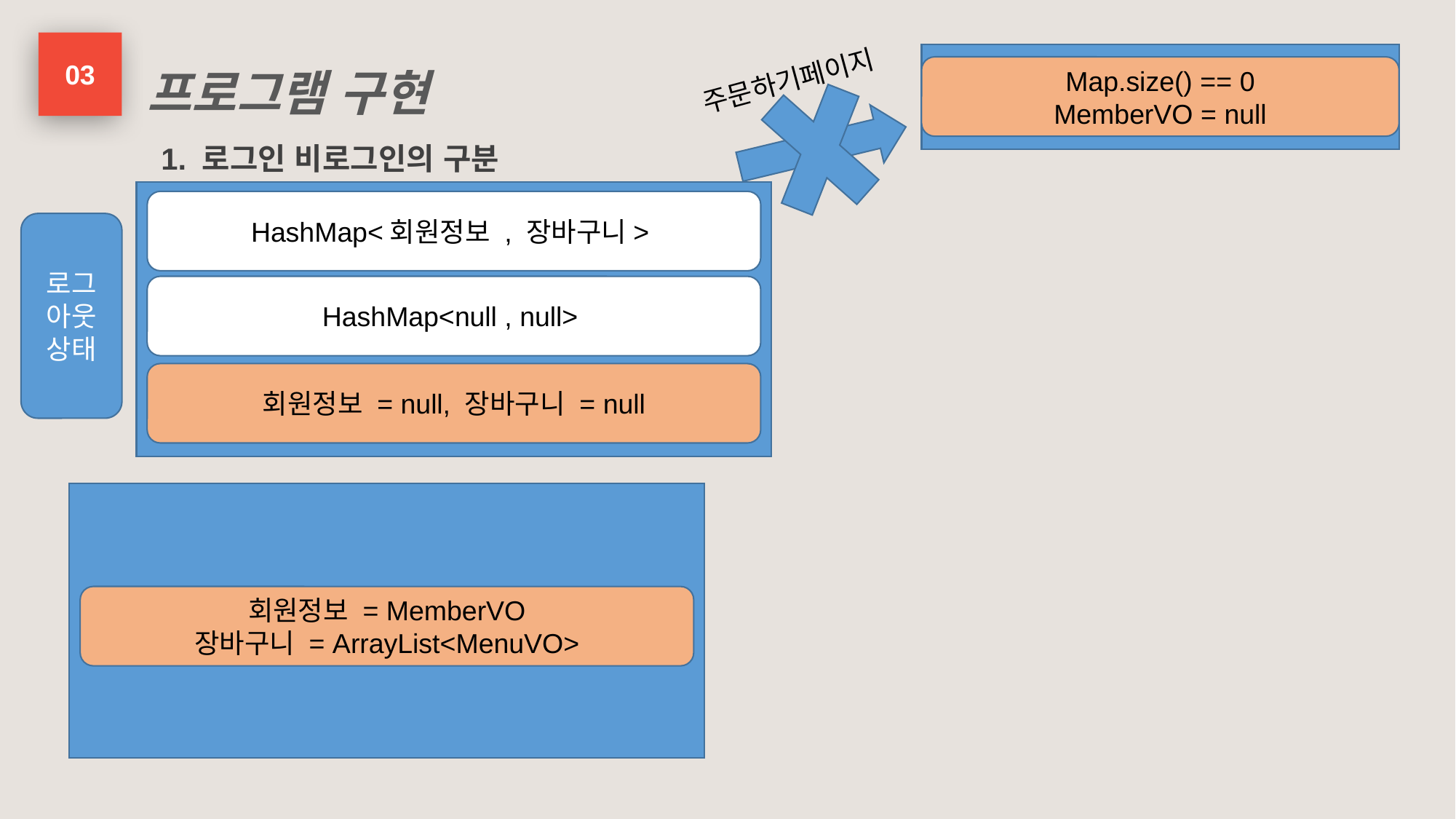

프로그램 구현
03

Map.size() == 0
MemberVO = null

주문하기페이지
1. 로그인 비로그인의 구분

HashMap<회원정보 , 장바구니>
HashMap<null , null>
회원정보 = null, 장바구니 = null
로그아웃 상태

회원정보 = MemberVO
장바구니 = ArrayList<MenuVO>